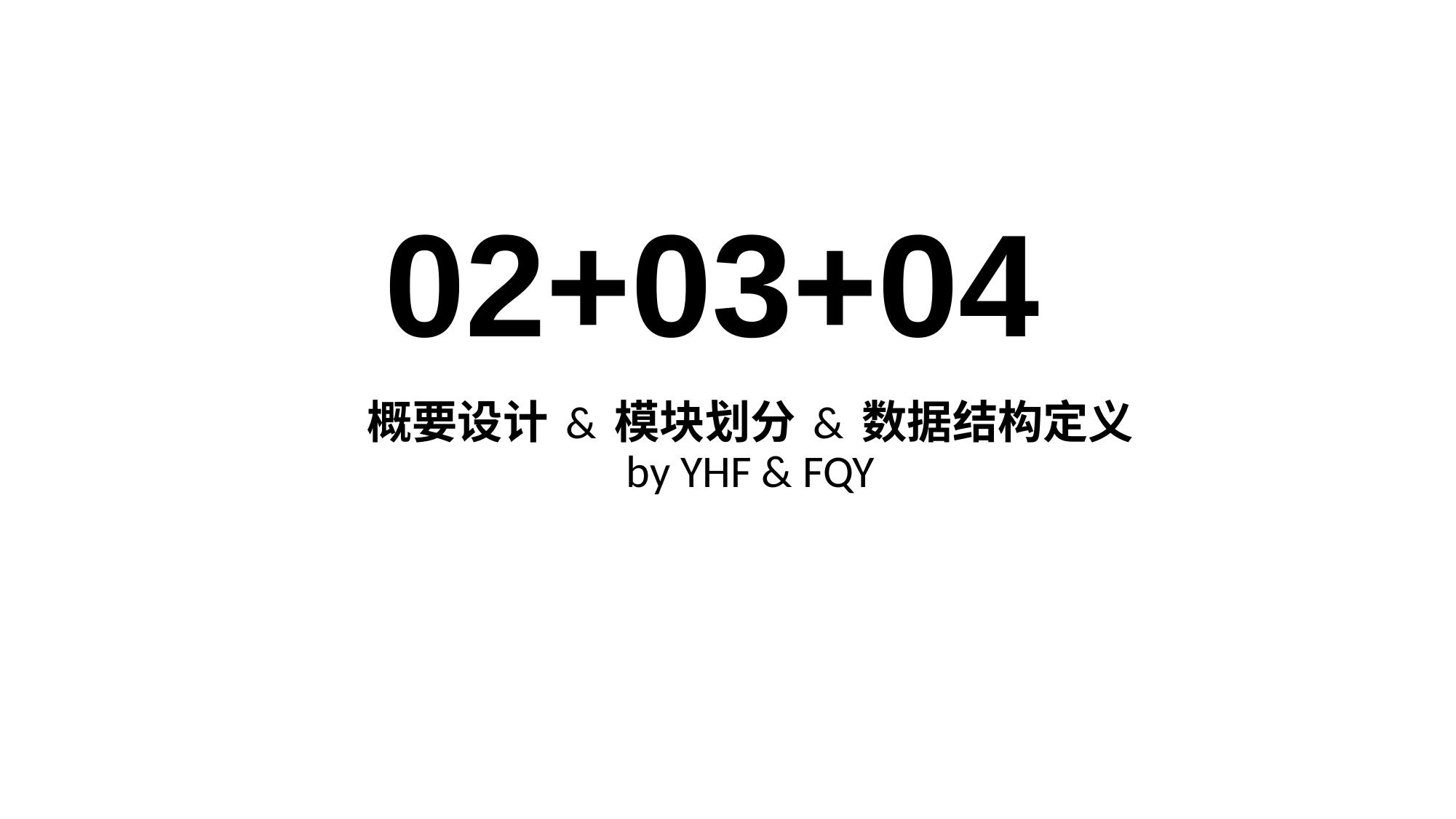

02+03+04
# 概要设计 & 模块划分 & 数据结构定义 by YHF & FQY